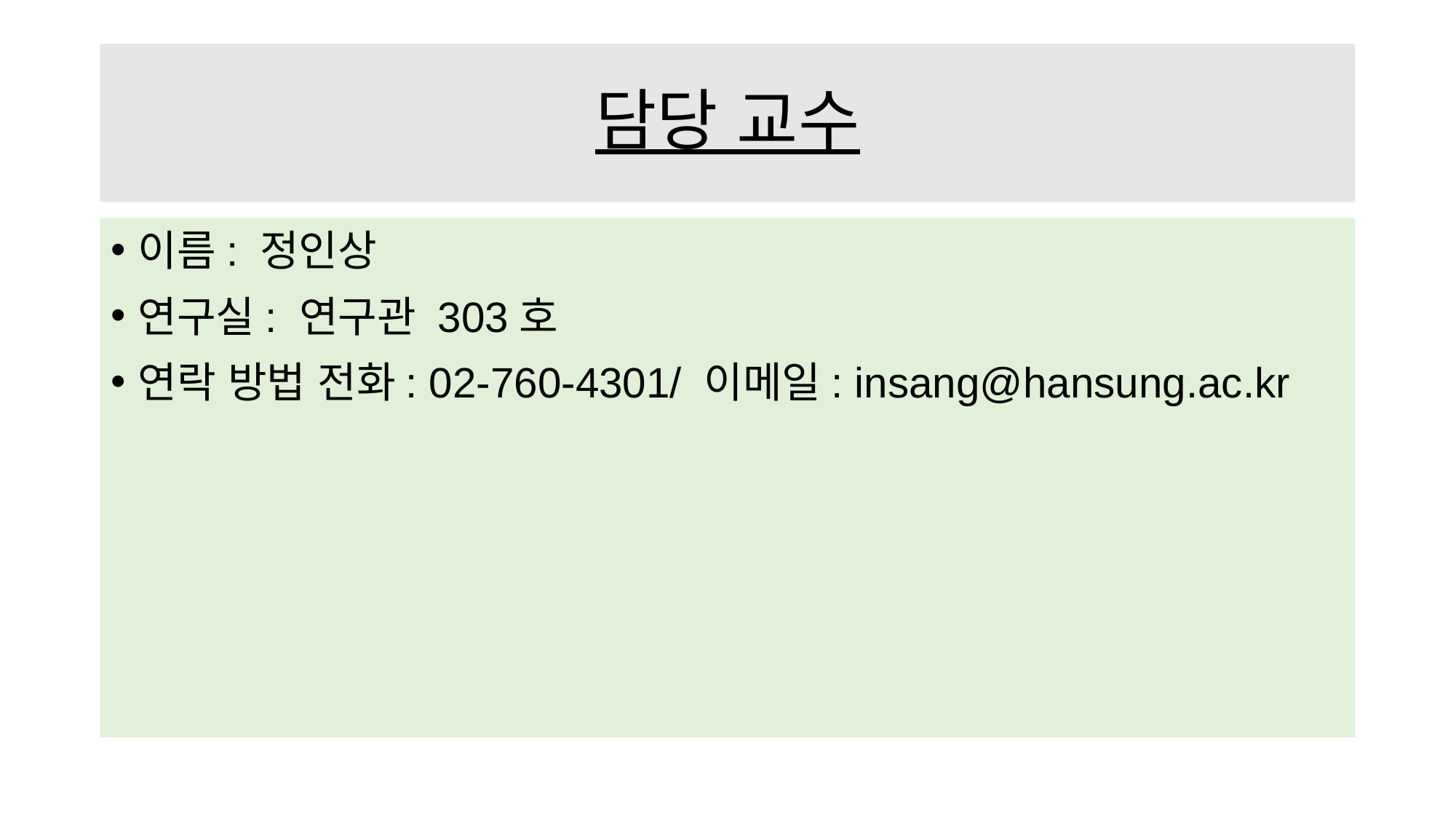

# 담당 교수
이름: 정인상
연구실: 연구관 303호
연락 방법 전화: 02-760-4301/ 이메일: insang@hansung.ac.kr